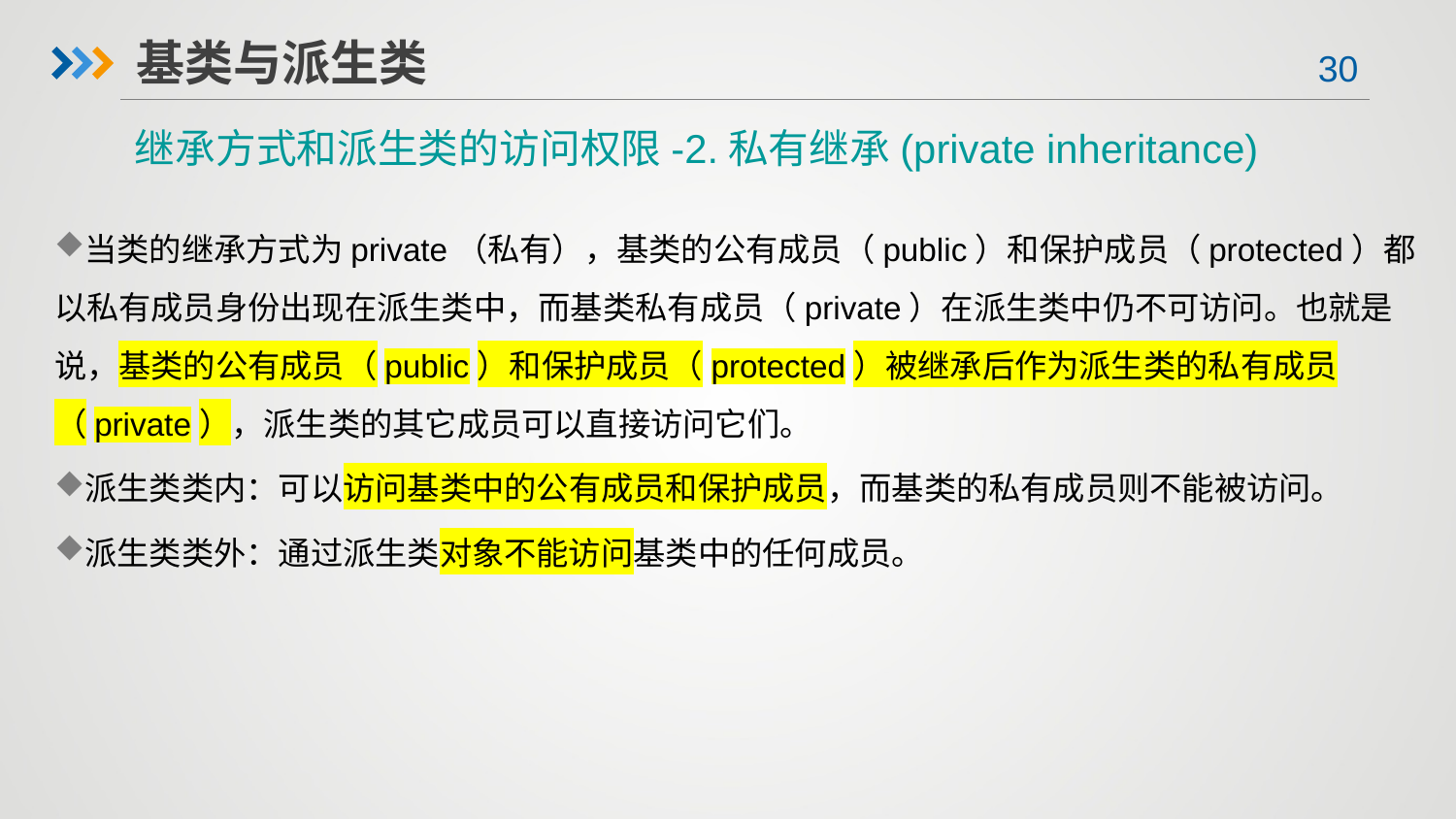

基类与派生类
继承方式和派生类的访问权限-2.私有继承(private inheritance)
当类的继承方式为private（私有），基类的公有成员（public）和保护成员（protected）都以私有成员身份出现在派生类中，而基类私有成员（private）在派生类中仍不可访问。也就是说，基类的公有成员（public）和保护成员（protected）被继承后作为派生类的私有成员（private），派生类的其它成员可以直接访问它们。
派生类类内：可以访问基类中的公有成员和保护成员，而基类的私有成员则不能被访问。
派生类类外：通过派生类对象不能访问基类中的任何成员。